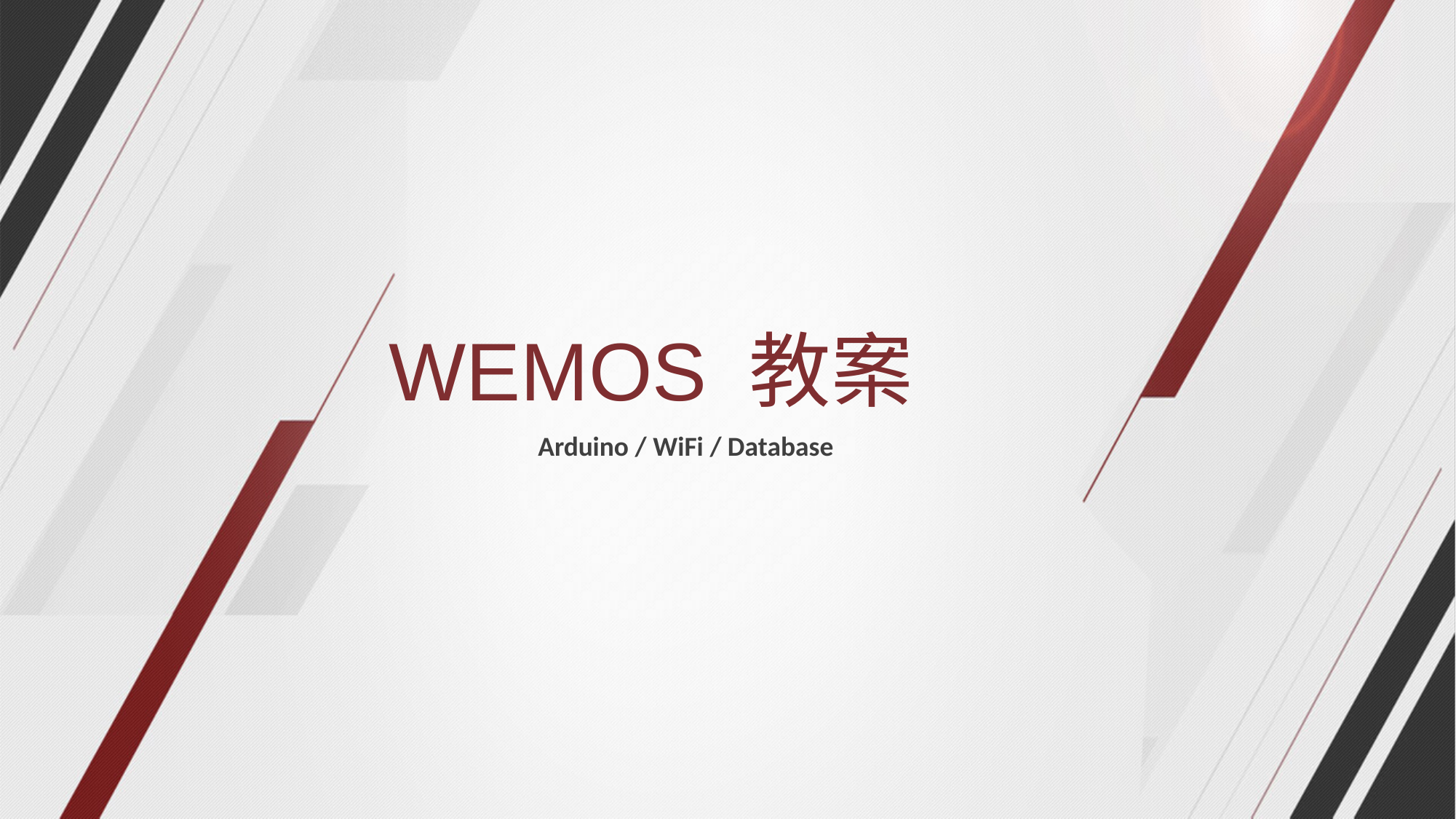

WEMOS 教案
Arduino / WiFi / Database